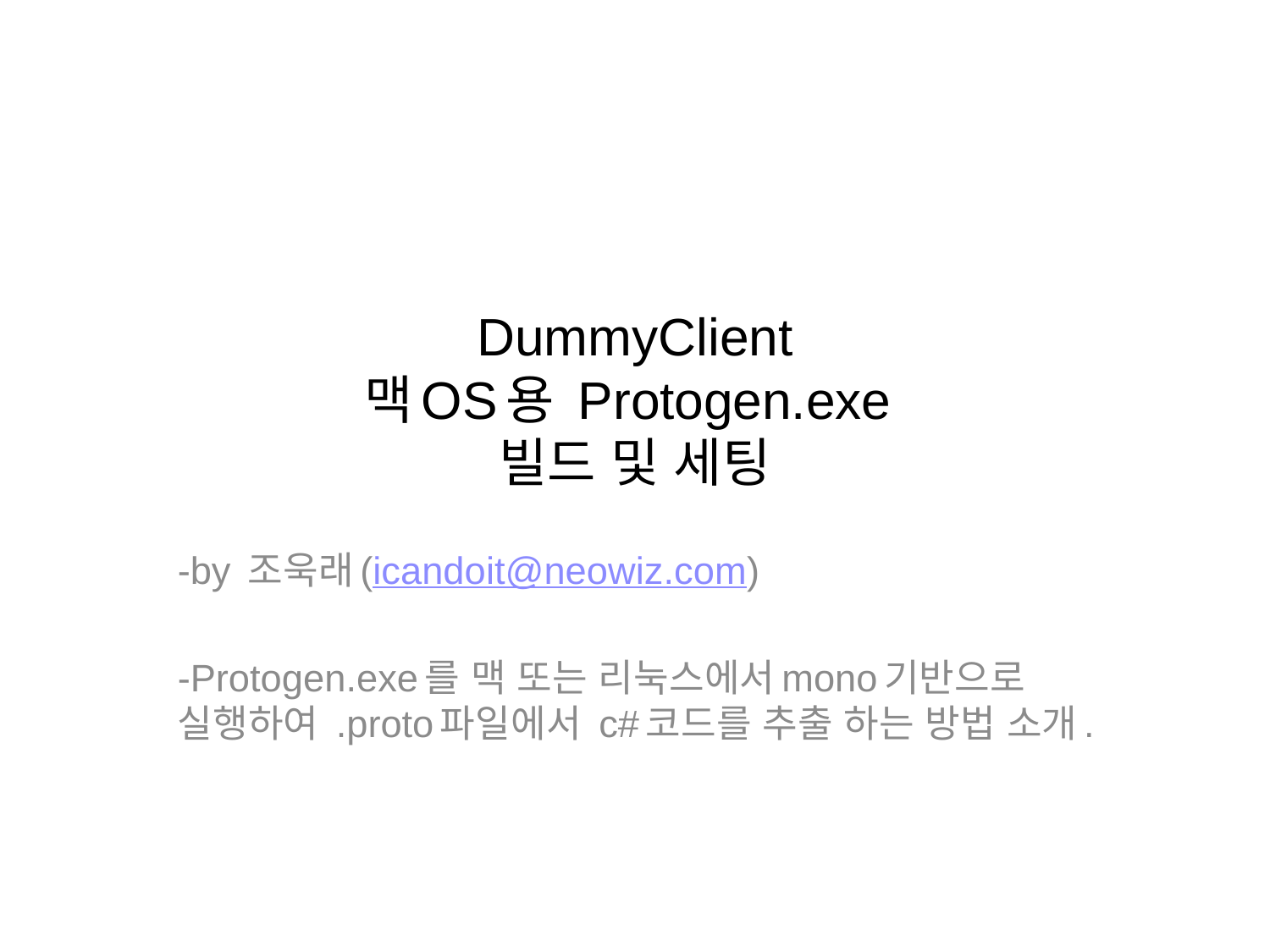

# DummyClient 맥OS용 Protogen.exe 빌드 및 세팅
-by 조욱래(icandoit@neowiz.com)

-Protogen.exe를 맥 또는 리눅스에서mono기반으로 실행하여 .proto파일에서 c#코드를 추출 하는 방법 소개.